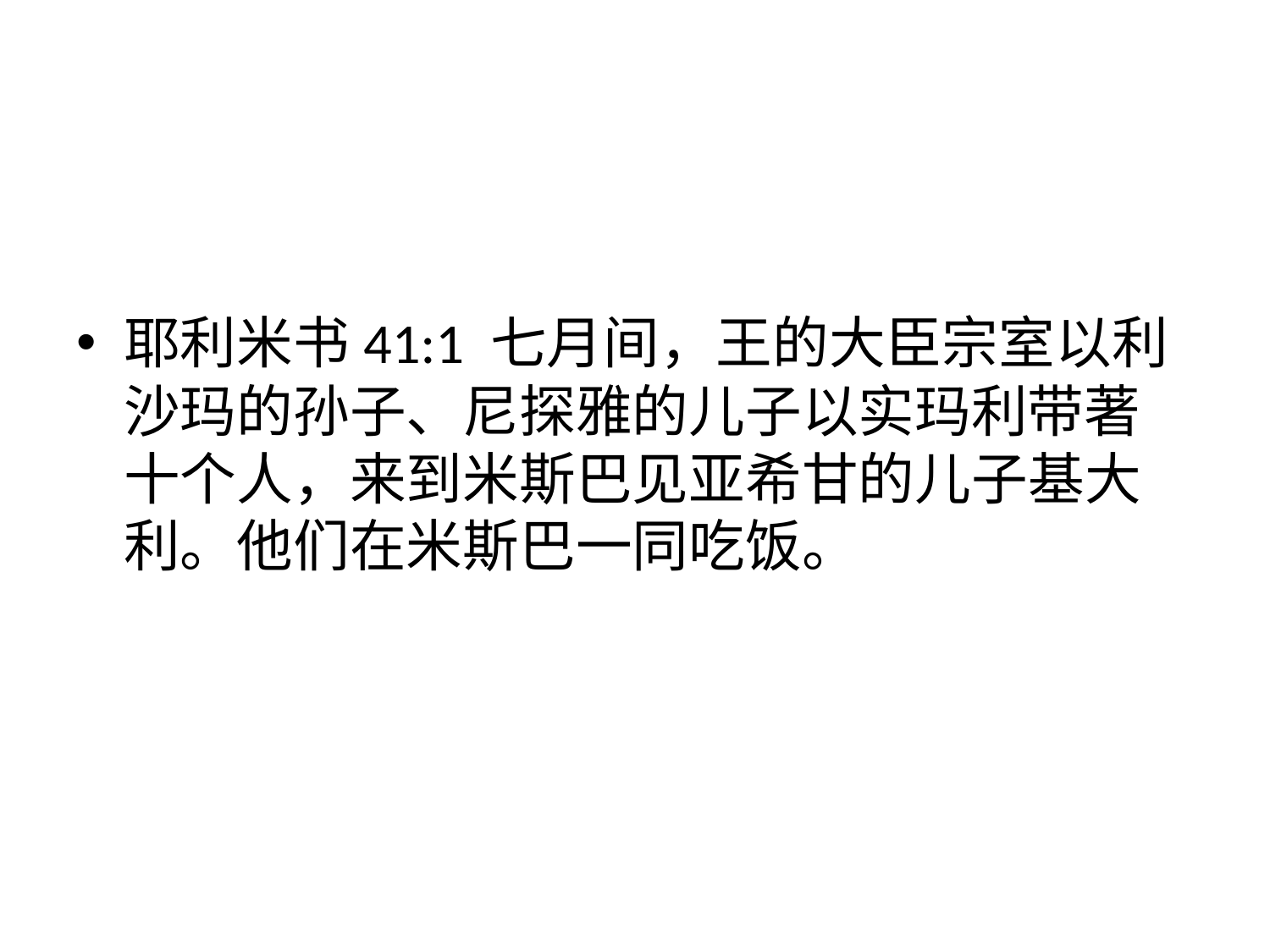

#

耶利米书41:1 七月间，王的大臣宗室以利沙玛的孙子、尼探雅的儿子以实玛利带著十个人，来到米斯巴见亚希甘的儿子基大利。他们在米斯巴一同吃饭。